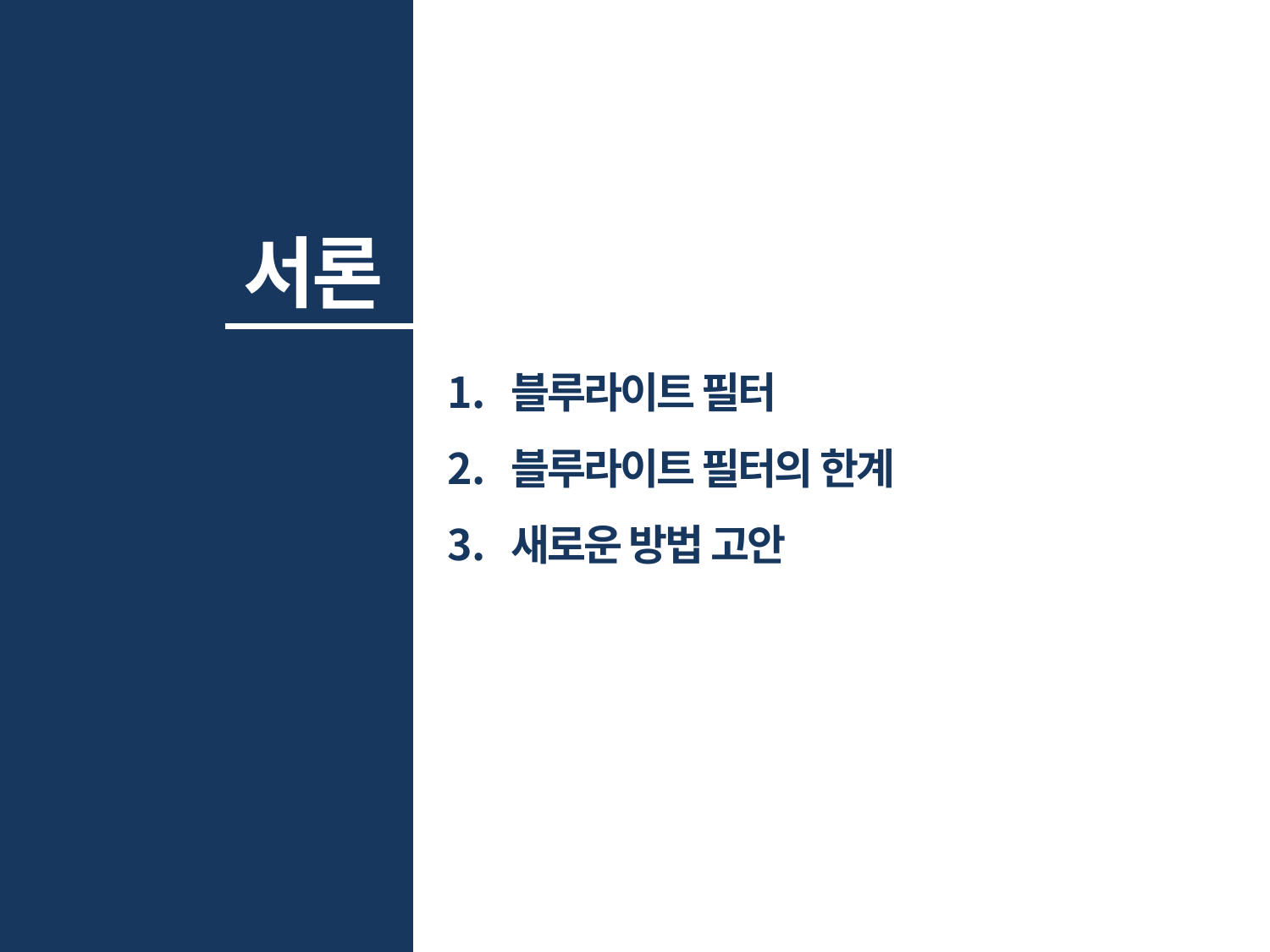

서론
블루라이트 필터
블루라이트 필터의 한계
새로운 방법 고안